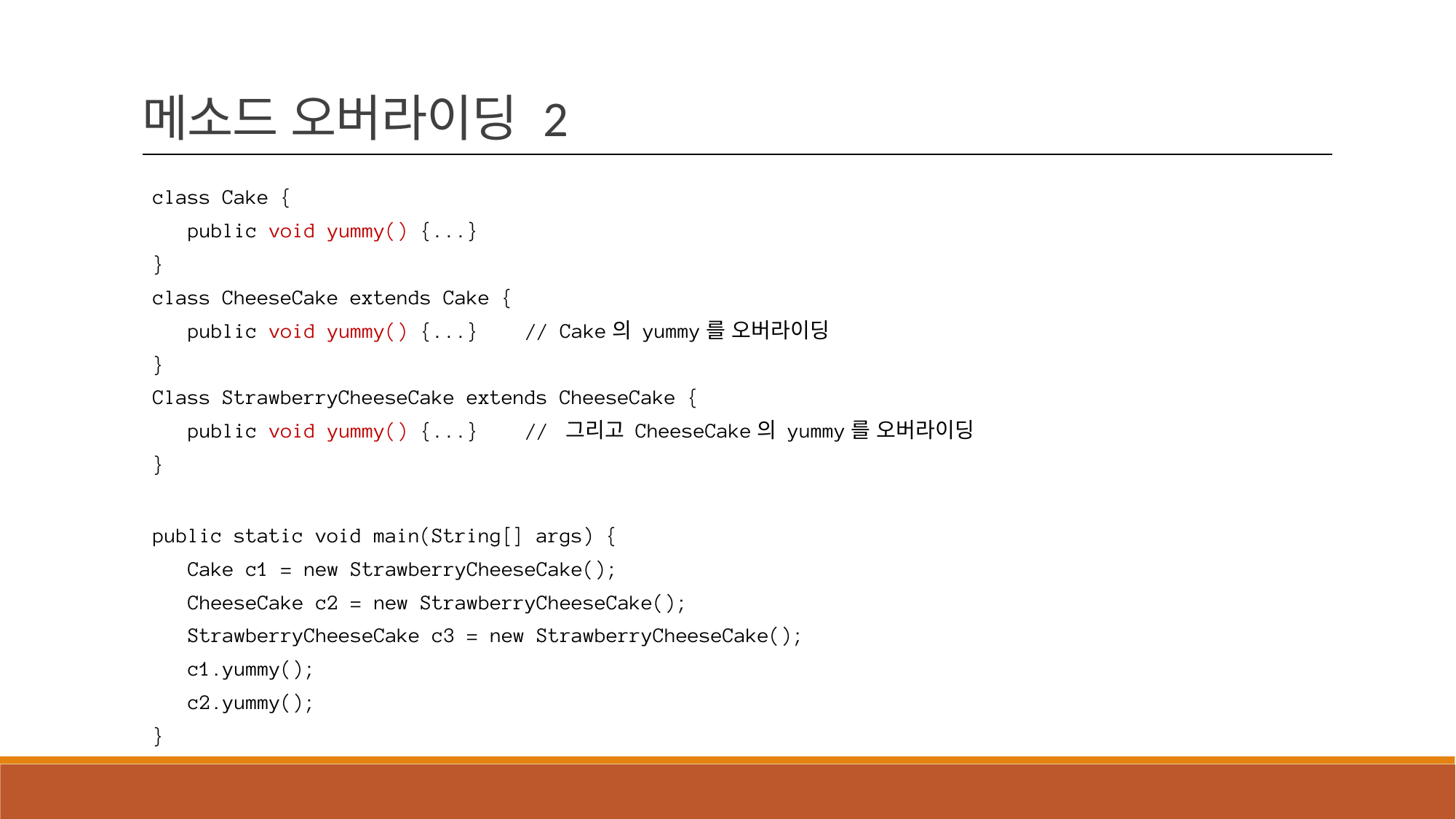

메소드 오버라이딩 2
class Cake {
   public void yummy() {...}
}
class CheeseCake extends Cake {
   public void yummy() {...}    // Cake의 yummy를 오버라이딩
}
Class StrawberryCheeseCake extends CheeseCake {
   public void yummy() {...}    // 그리고 CheeseCake의 yummy를 오버라이딩
}
public static void main(String[] args) {
   Cake c1 = new StrawberryCheeseCake();
   CheeseCake c2 = new StrawberryCheeseCake();
   StrawberryCheeseCake c3 = new StrawberryCheeseCake();
   c1.yummy();
   c2.yummy();
}